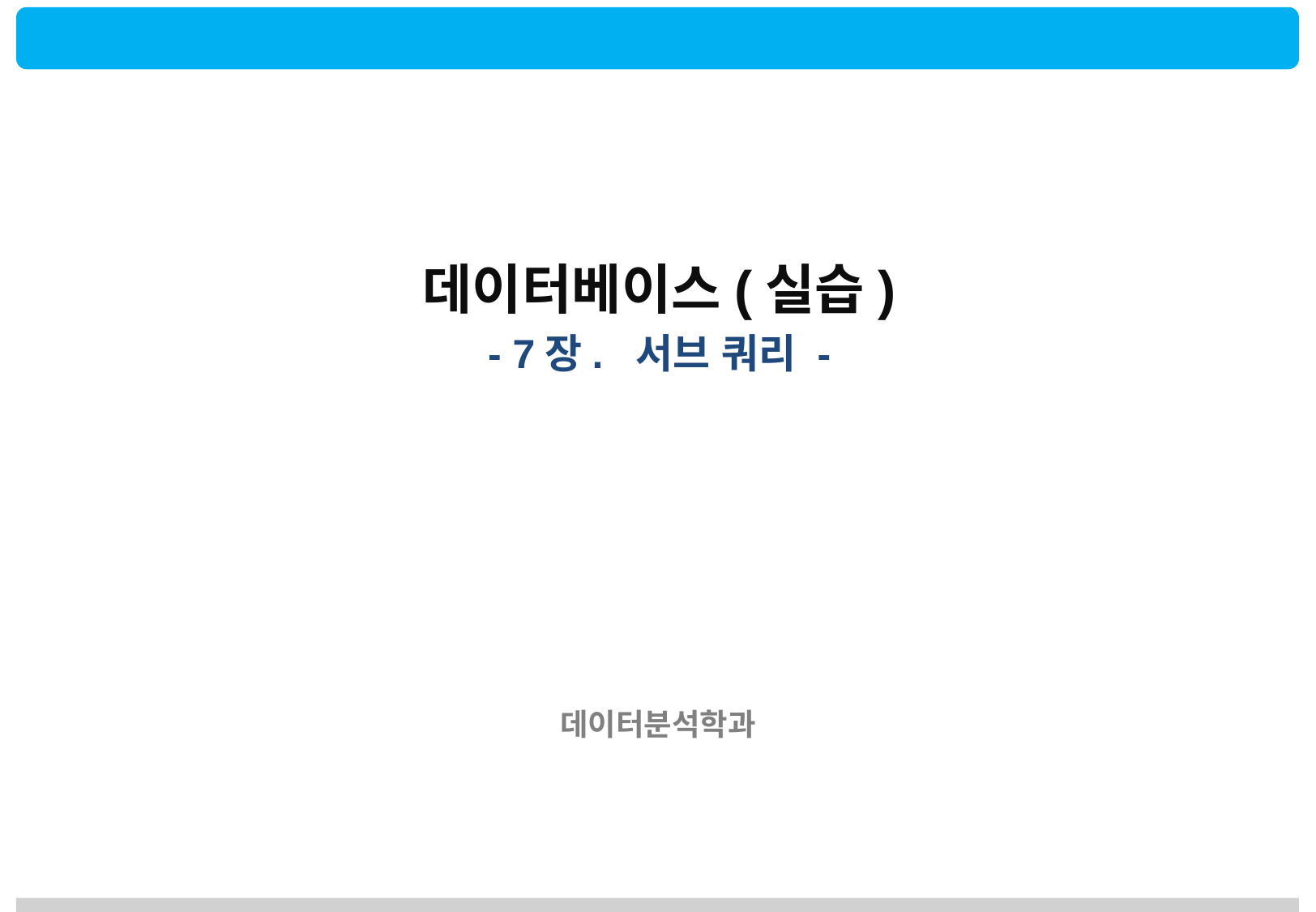

데이터베이스(실습)
- 7장.  서브 쿼리 -
데이터분석학과